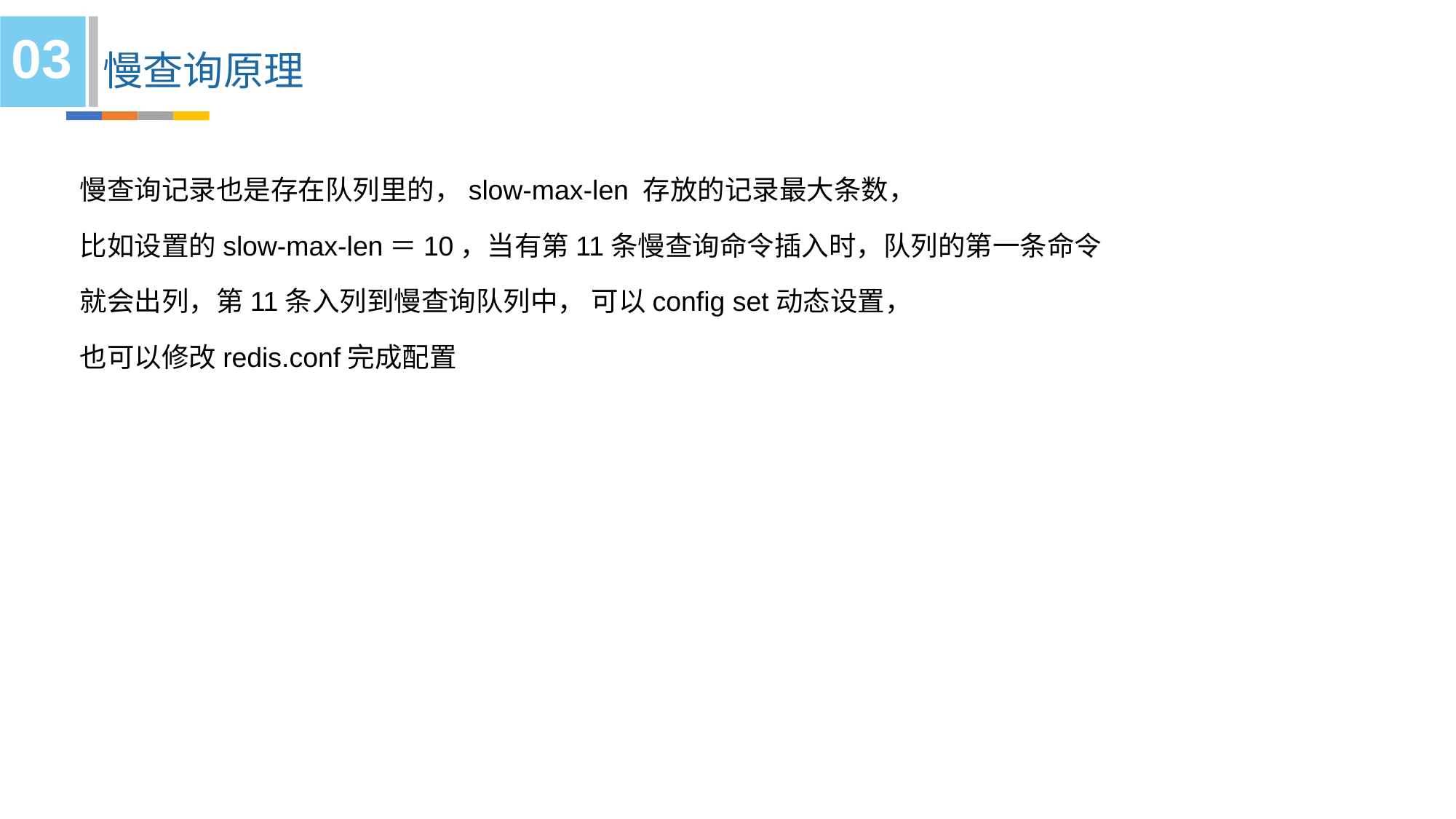

03
慢查询原理

慢查询记录也是存在队列里的，slow-max-len 存放的记录最大条数，
比如设置的slow-max-len＝10，当有第11条慢查询命令插入时，队列的第一条命令
就会出列，第11条入列到慢查询队列中， 可以config set动态设置，
也可以修改redis.conf完成配置